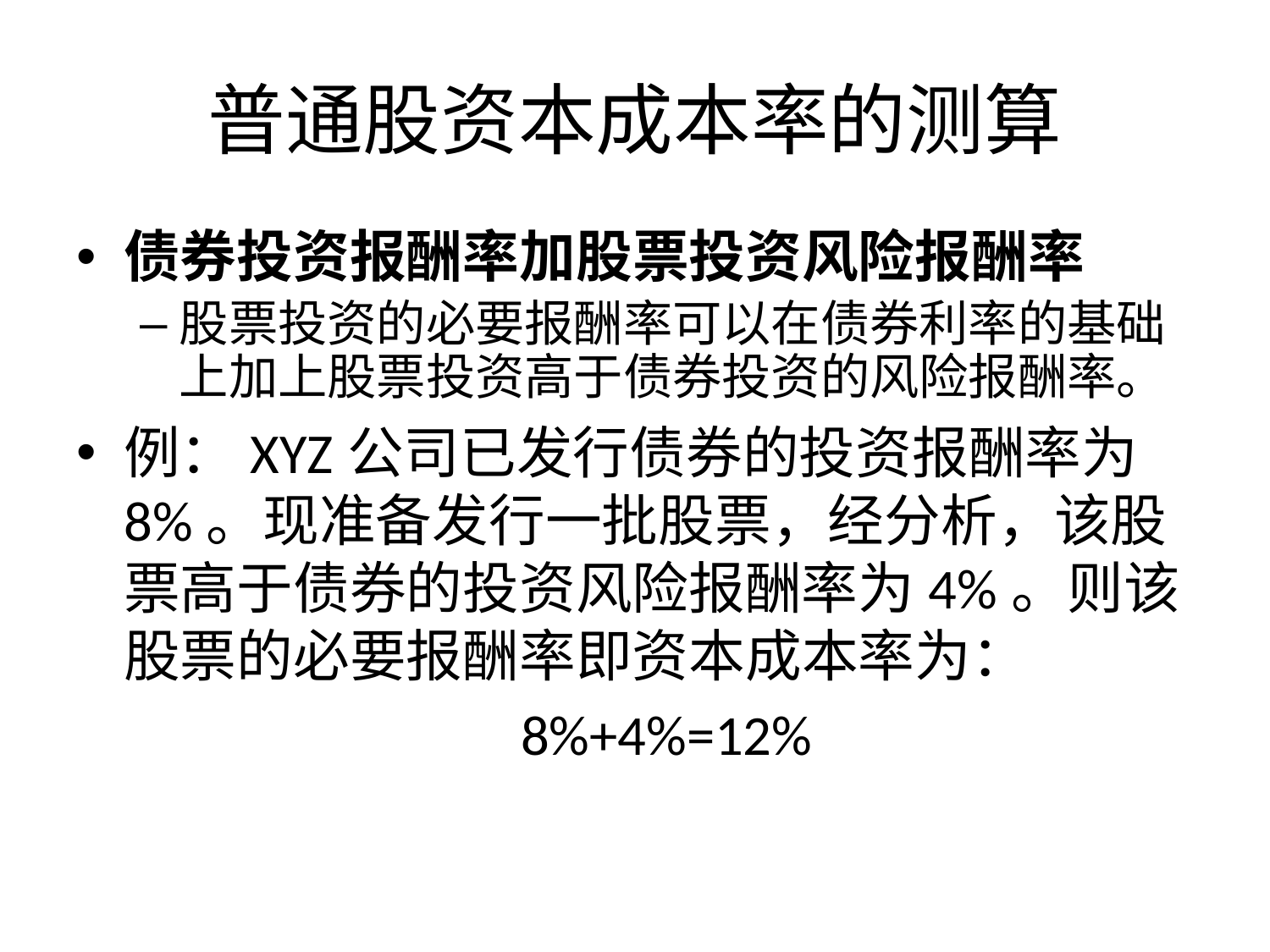

普通股资本成本率的测算
债券投资报酬率加股票投资风险报酬率
股票投资的必要报酬率可以在债券利率的基础上加上股票投资高于债券投资的风险报酬率。
例：XYZ公司已发行债券的投资报酬率为8%。现准备发行一批股票，经分析，该股票高于债券的投资风险报酬率为4%。则该股票的必要报酬率即资本成本率为：
                                   8%+4%=12%